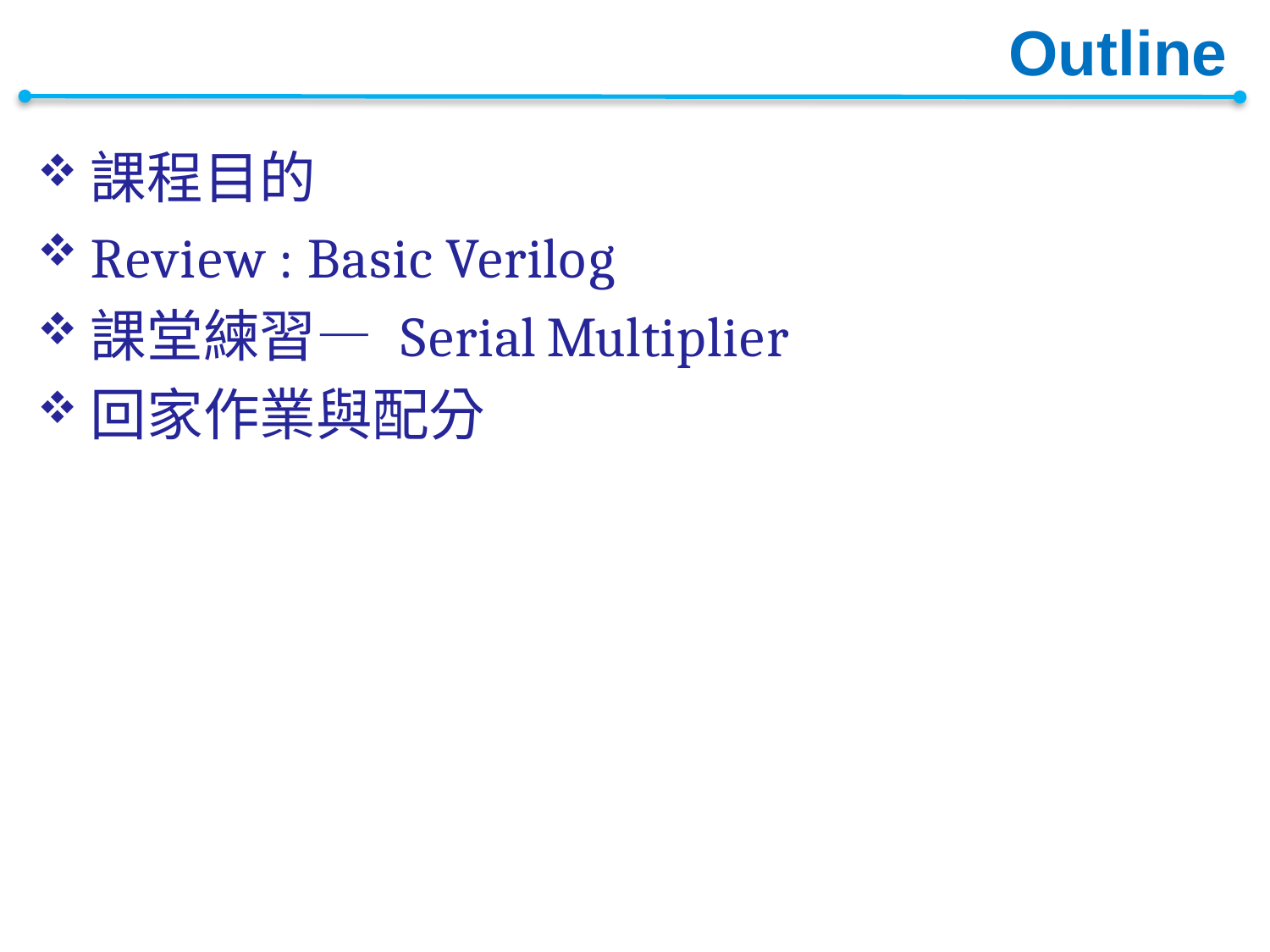

# Outline
課程目的
Review : Basic Verilog
課堂練習— Serial Multiplier
回家作業與配分